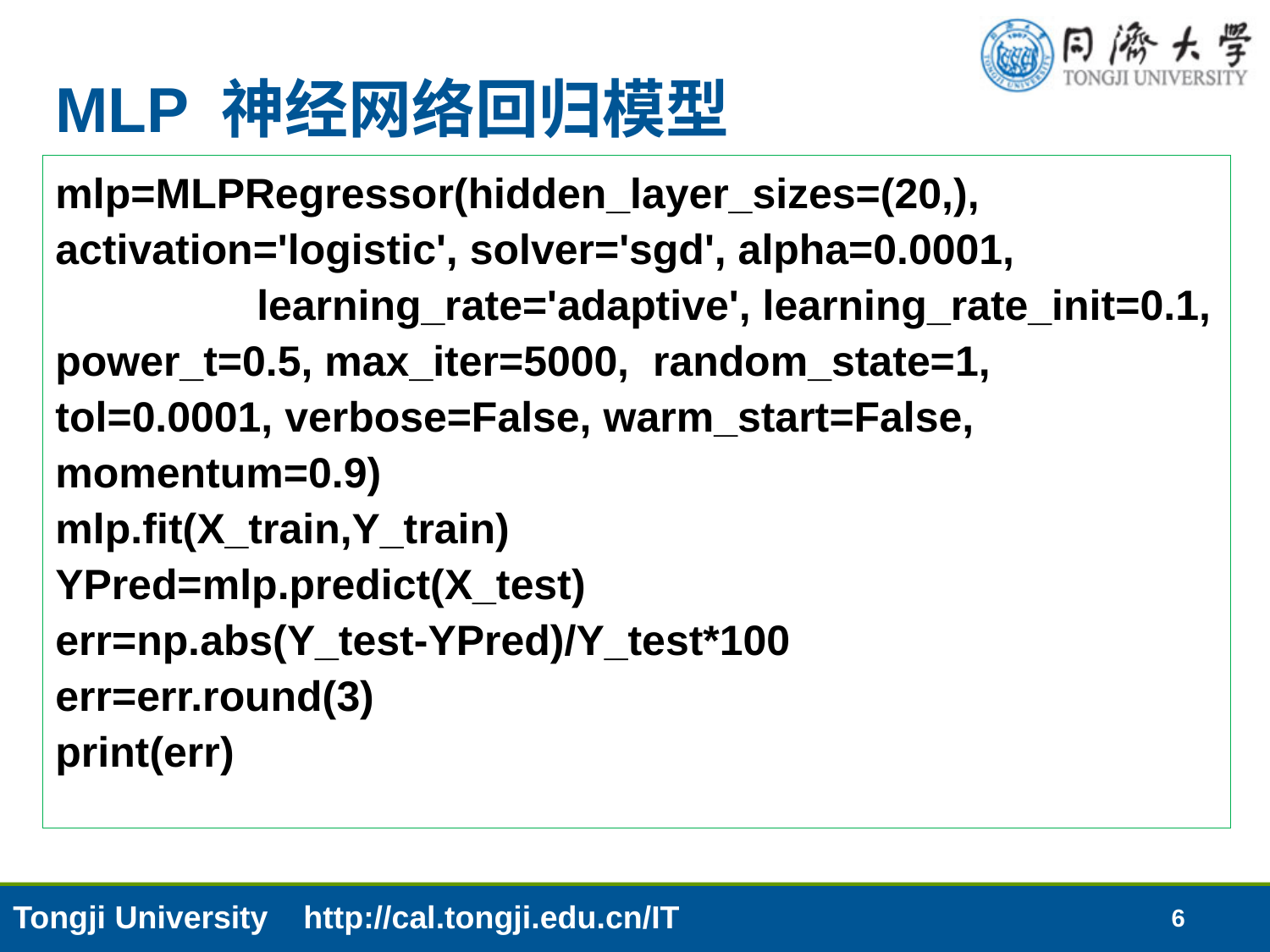

# MLP 神经网络回归模型
mlp=MLPRegressor(hidden_layer_sizes=(20,), activation='logistic', solver='sgd', alpha=0.0001,
                 learning_rate='adaptive', learning_rate_init=0.1, power_t=0.5, max_iter=5000,  random_state=1, tol=0.0001, verbose=False, warm_start=False, momentum=0.9)
mlp.fit(X_train,Y_train)
YPred=mlp.predict(X_test)
err=np.abs(Y_test-YPred)/Y_test*100
err=err.round(3)
print(err)